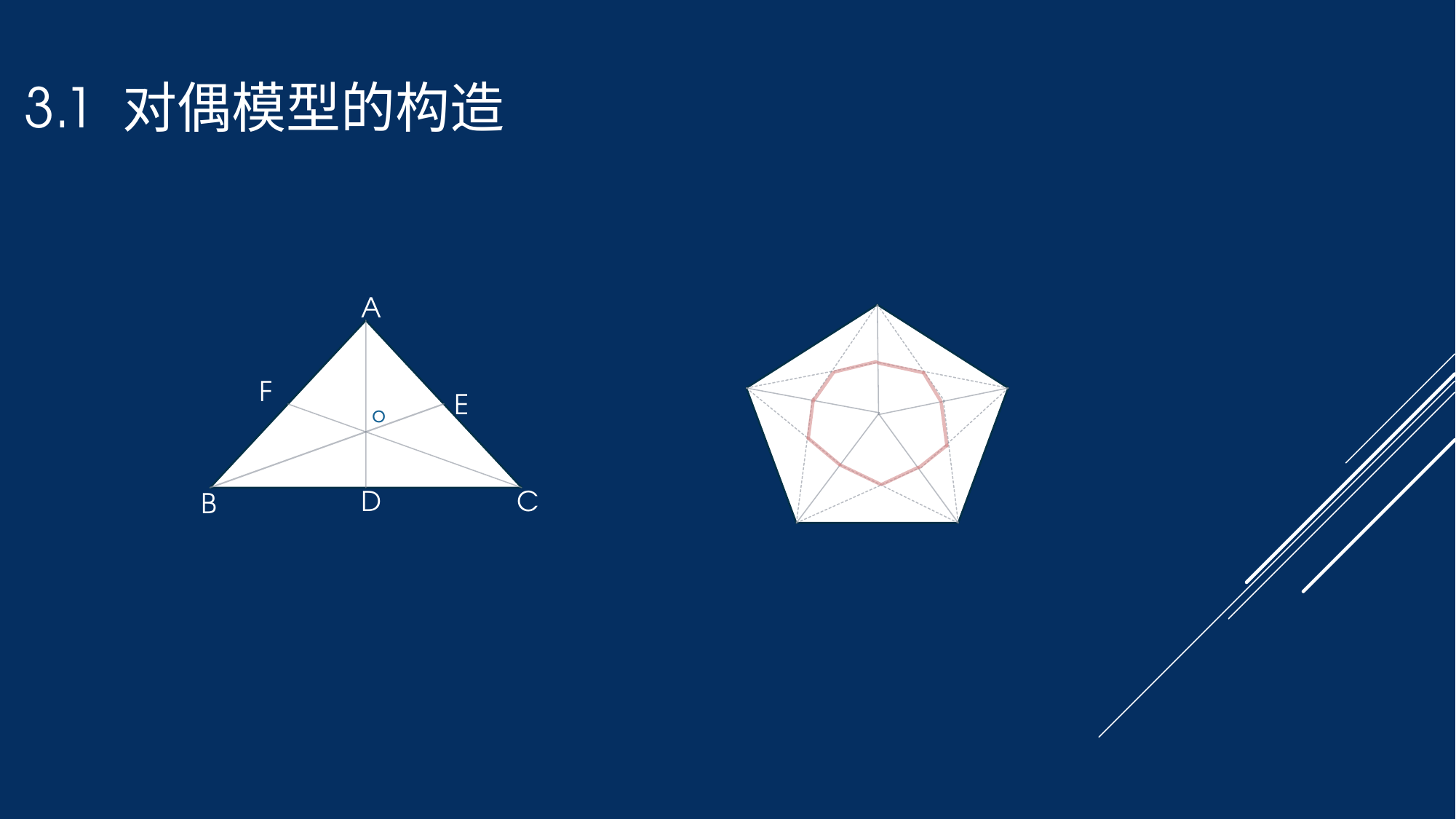

# 3.1 对偶模型的构造
A

F
E
o
D
C
B